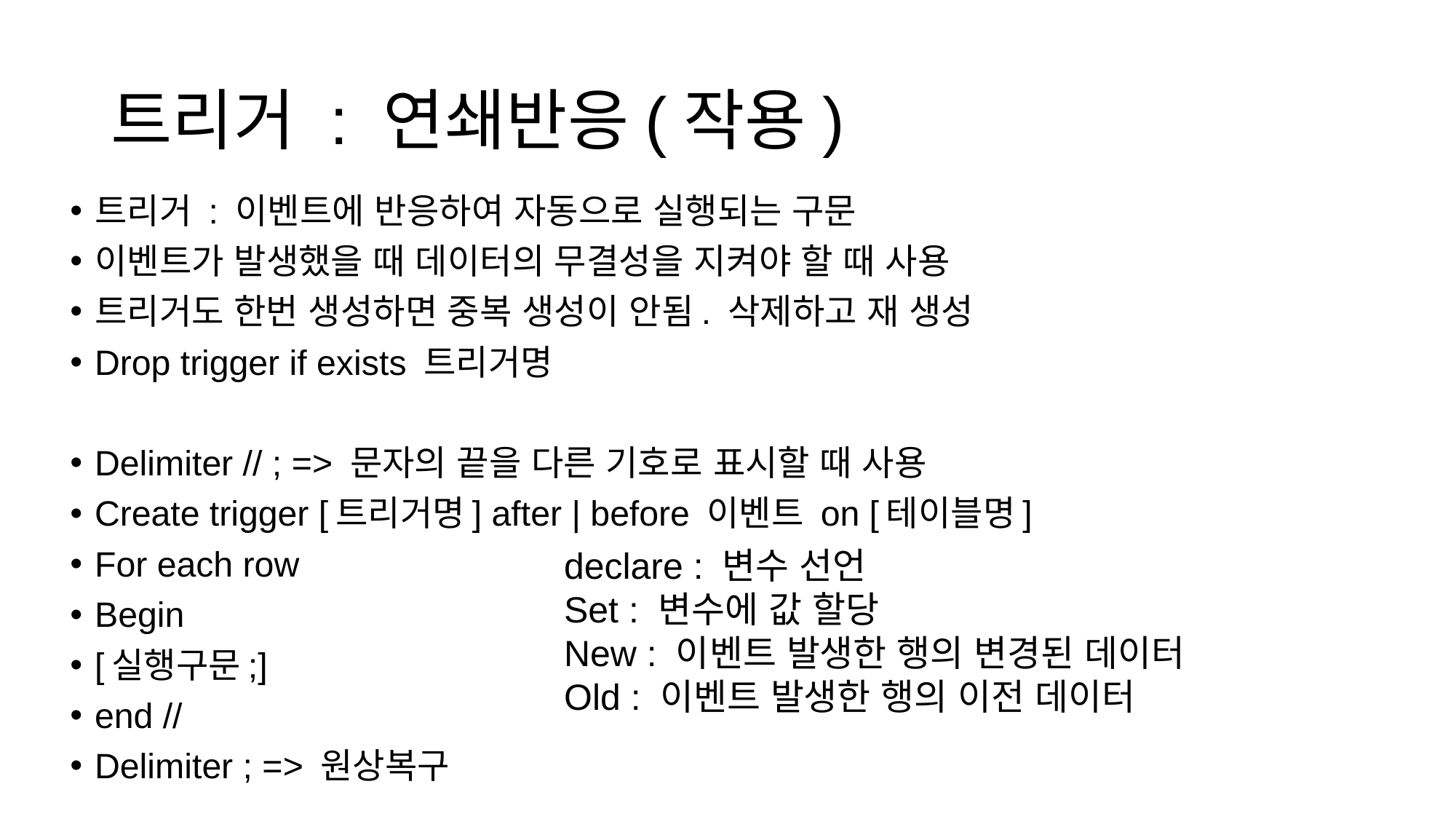

# 트리거 : 연쇄반응(작용)
트리거 : 이벤트에 반응하여 자동으로 실행되는 구문
이벤트가 발생했을 때 데이터의 무결성을 지켜야 할 때 사용
트리거도 한번 생성하면 중복 생성이 안됨. 삭제하고 재 생성
Drop trigger if exists 트리거명

Delimiter // ; => 문자의 끝을 다른 기호로 표시할 때 사용
Create trigger [트리거명] after | before 이벤트 on [테이블명]
For each row
Begin
[실행구문;]
end //
Delimiter ; => 원상복구
declare : 변수 선언
Set : 변수에 값 할당
New : 이벤트 발생한 행의 변경된 데이터
Old : 이벤트 발생한 행의 이전 데이터